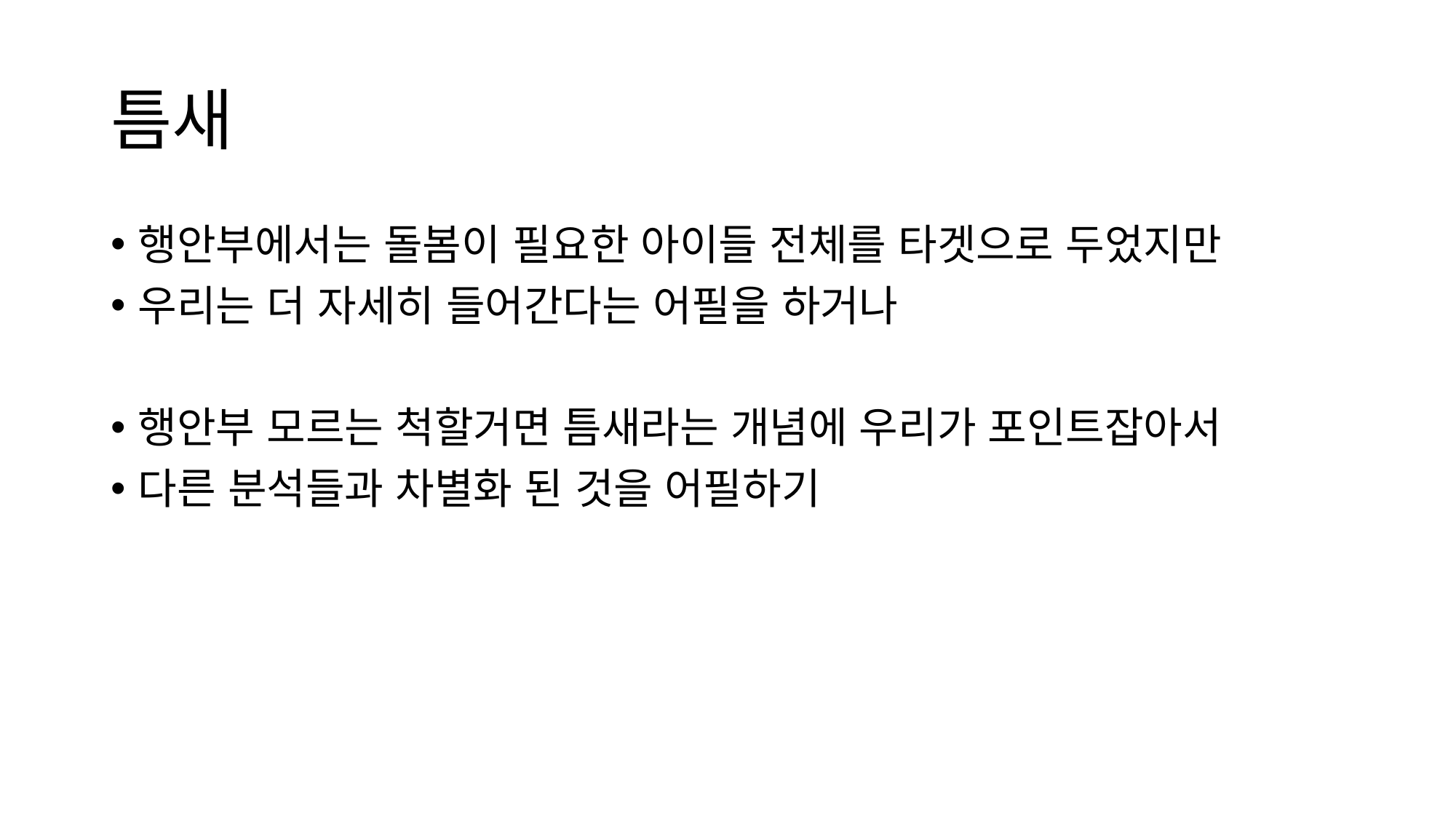

# 틈새
행안부에서는 돌봄이 필요한 아이들 전체를 타겟으로 두었지만
우리는 더 자세히 들어간다는 어필을 하거나

행안부 모르는 척할거면 틈새라는 개념에 우리가 포인트잡아서
다른 분석들과 차별화 된 것을 어필하기